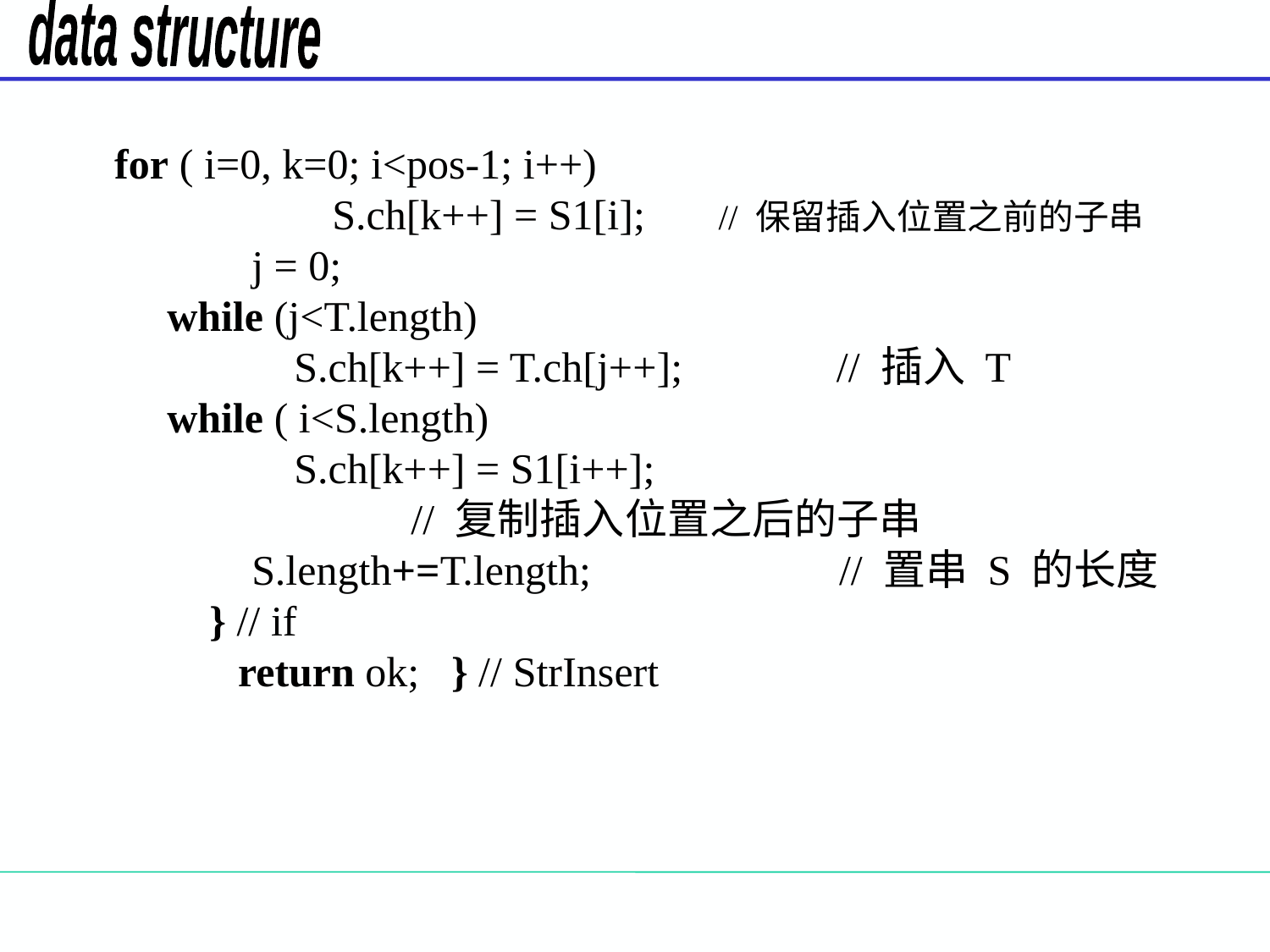

for ( i=0, k=0; i<pos-1; i++)
　　　　    S.ch[k++] = S1[i]; 　// 保留插入位置之前的子串
　　　j = 0;
　while (j<T.length)
　　　　S.ch[k++] = T.ch[j++]; 　　    // 插入 T
　while ( i<S.length)
　　　　S.ch[k++] = S1[i++];
                            // 复制插入位置之后的子串
　　　S.length+=T.length; 　　　 　    // 置串 S 的长度
　　} // if
　　   return ok;   } // StrInsert